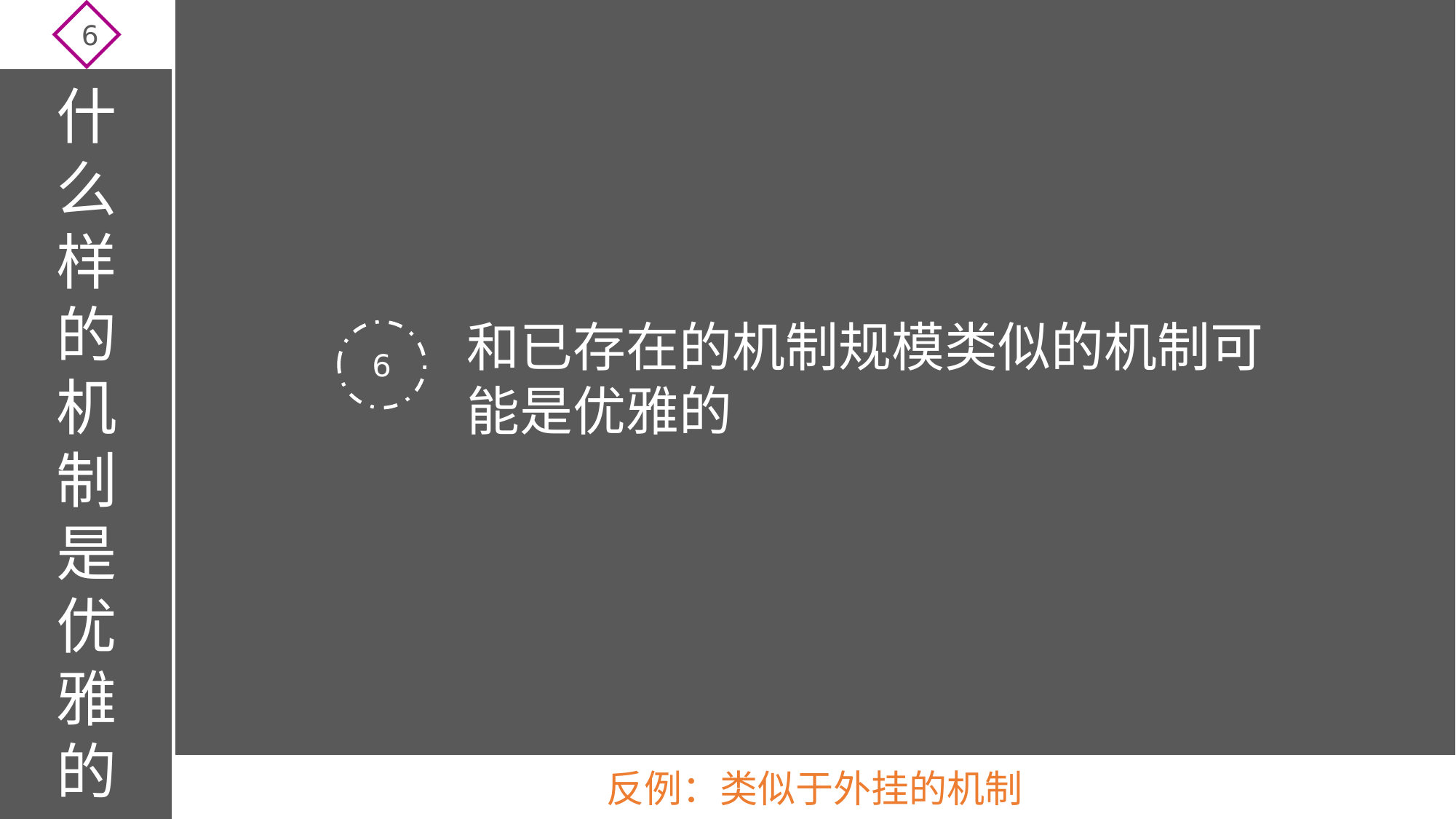

6
什么样的机制是优雅的
和已存在的机制规模类似的机制可能是优雅的
6
反例：类似于外挂的机制